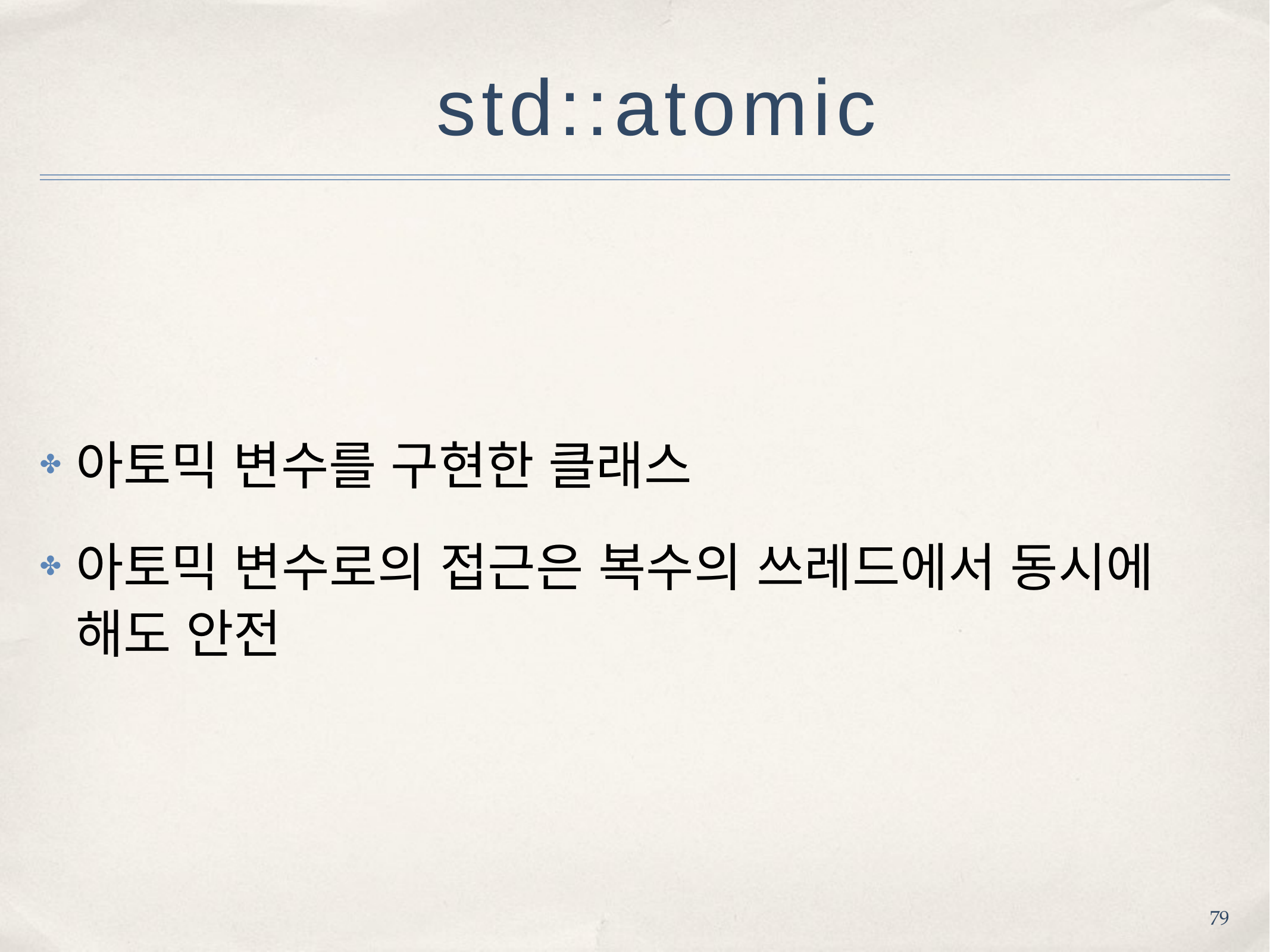

# std::atomic
아토믹 변수를 구현한 클래스
아토믹 변수로의 접근은 복수의 쓰레드에서 동시에 해도 안전
✤
✤
79